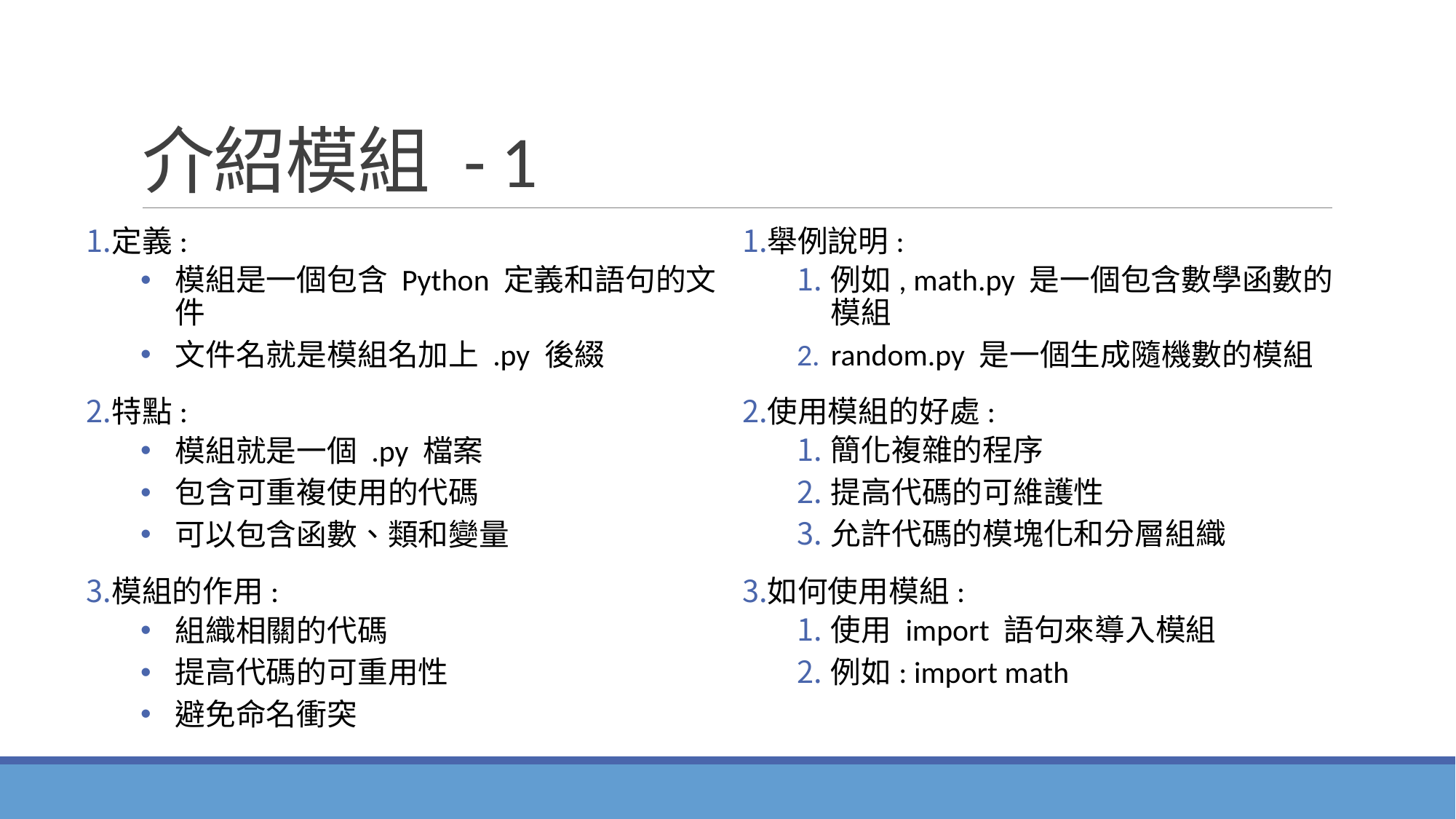

# 介紹模組 - 1
定義:
模組是一個包含 Python 定義和語句的文件
文件名就是模組名加上 .py 後綴
特點:
模組就是一個 .py 檔案
包含可重複使用的代碼
可以包含函數、類和變量
模組的作用:
組織相關的代碼
提高代碼的可重用性
避免命名衝突
舉例說明:
例如, math.py 是一個包含數學函數的模組
random.py 是一個生成隨機數的模組
使用模組的好處:
簡化複雜的程序
提高代碼的可維護性
允許代碼的模塊化和分層組織
如何使用模組:
使用 import 語句來導入模組
例如: import math